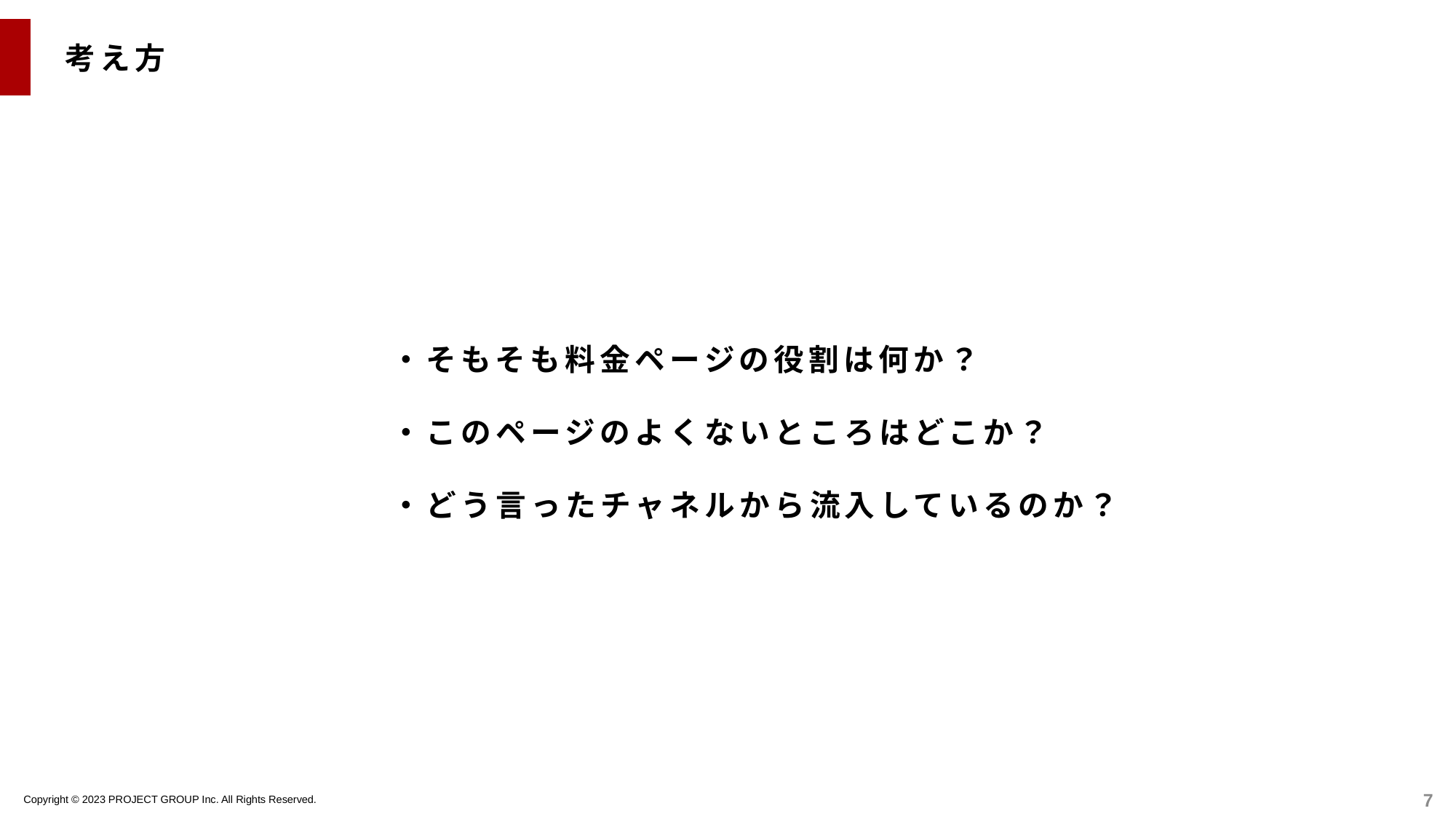

考え方
・そもそも料金ページの役割は何か？
・このページのよくないところはどこか？
・どう言ったチャネルから流入しているのか？
7
Copyright © 2023 PROJECT GROUP Inc. All Rights Reserved.